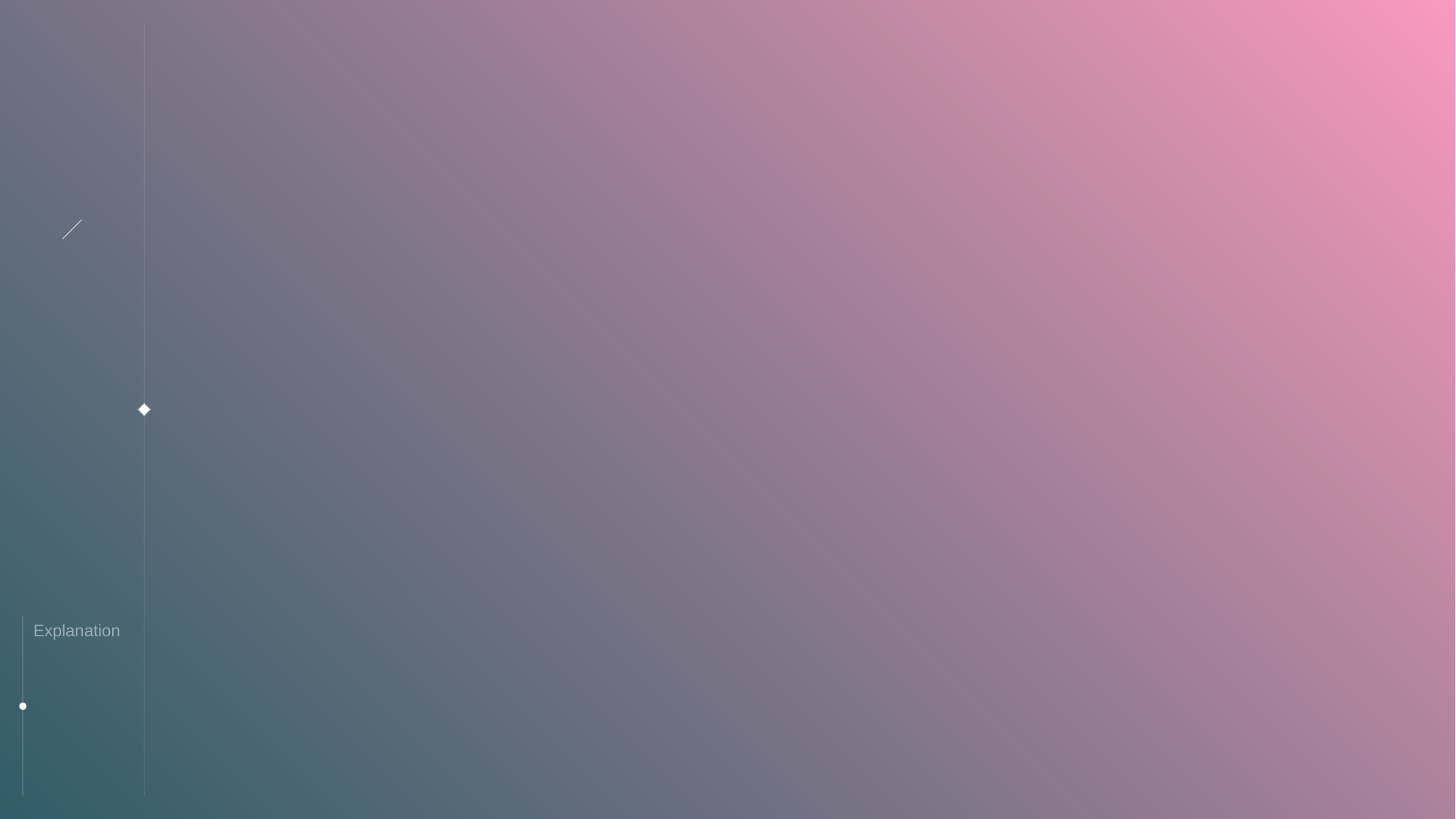

# 2. 기능
 - 빌딩 내부의 화재 발생 위험이 있거나 보안이 필요한 층에 드론 2대를 놓아둔다.
 - 드론 1대가 정해진 루트로 정찰을 시행, 남은 1대는 충전을 하고 정찰한 드론이 1바퀴를 돌고 왔을 때, 자동으로 드론들을 스위치하여 무한하게 정찰 시행.
 - 드론은 가스 누출 감지 센서와 열화상 카메라를 가지고 있는데, 기본적으로 가스 누출 감지 센서로 정해진 루트에서 가스 농도를 측정하고, 열화상 카메라로 건물 내벽의 온도까지 지속적으로 측정하게 한다.
 - 드론이 화재가 날 것 같다고 판단되는 즉시 알리고, 화재가 이미 난 상태라면 119에 자동 신고가 접수될 수 있도록 한다.
Explanation
Concept
Function
Practicality
Problem

5